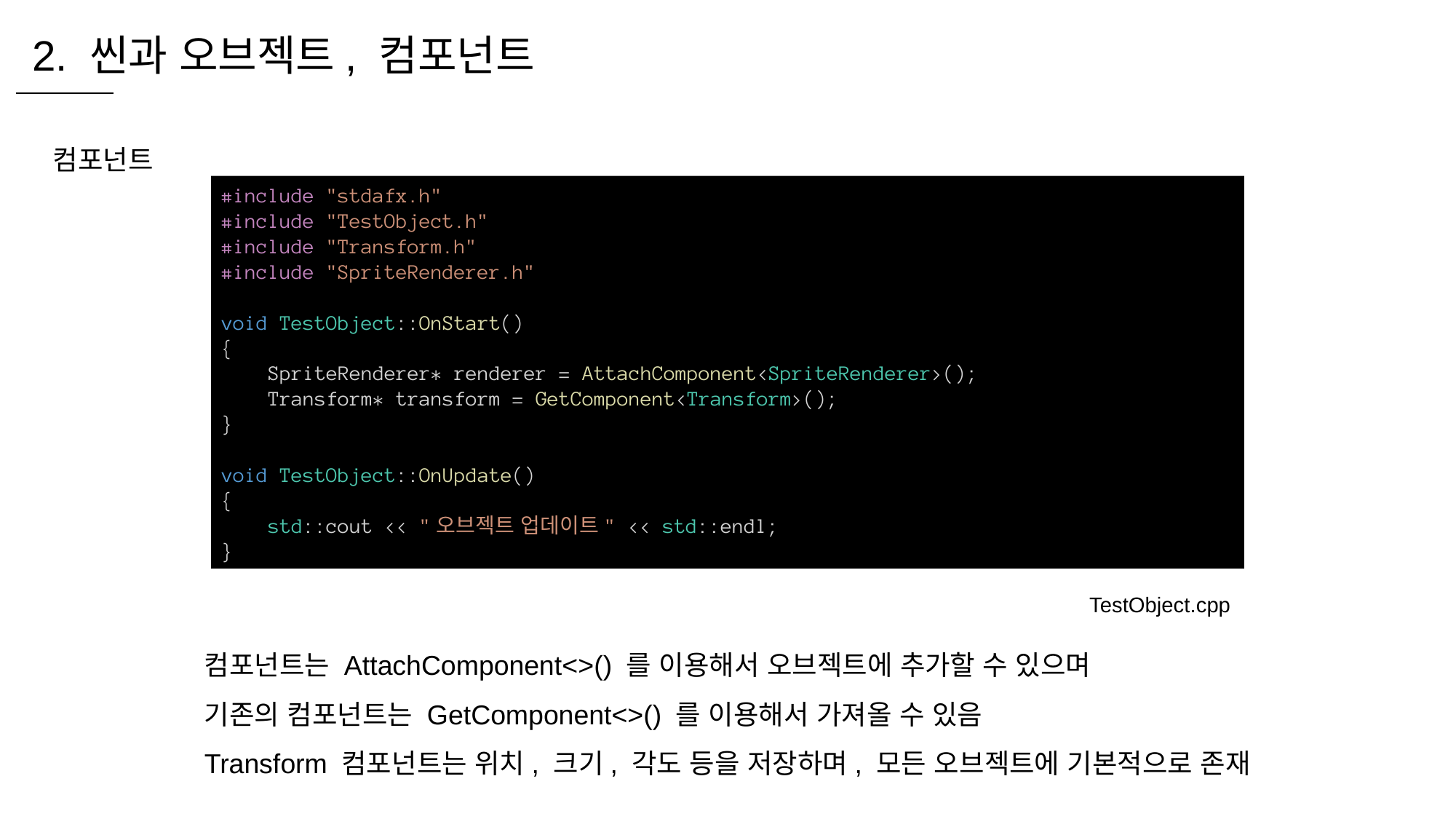

2. 씬과 오브젝트, 컴포넌트
컴포넌트
#include "stdafx.h"
#include "TestObject.h"
#include "Transform.h"
#include "SpriteRenderer.h"
void TestObject::OnStart()
{
    SpriteRenderer* renderer = AttachComponent<SpriteRenderer>();
    Transform* transform = GetComponent<Transform>();
}
void TestObject::OnUpdate()
{
    std::cout << "오브젝트 업데이트" << std::endl;
}
TestObject.cpp
컴포넌트는 AttachComponent<>() 를 이용해서 오브젝트에 추가할 수 있으며
기존의 컴포넌트는 GetComponent<>() 를 이용해서 가져올 수 있음
Transform 컴포넌트는 위치, 크기, 각도 등을 저장하며, 모든 오브젝트에 기본적으로 존재